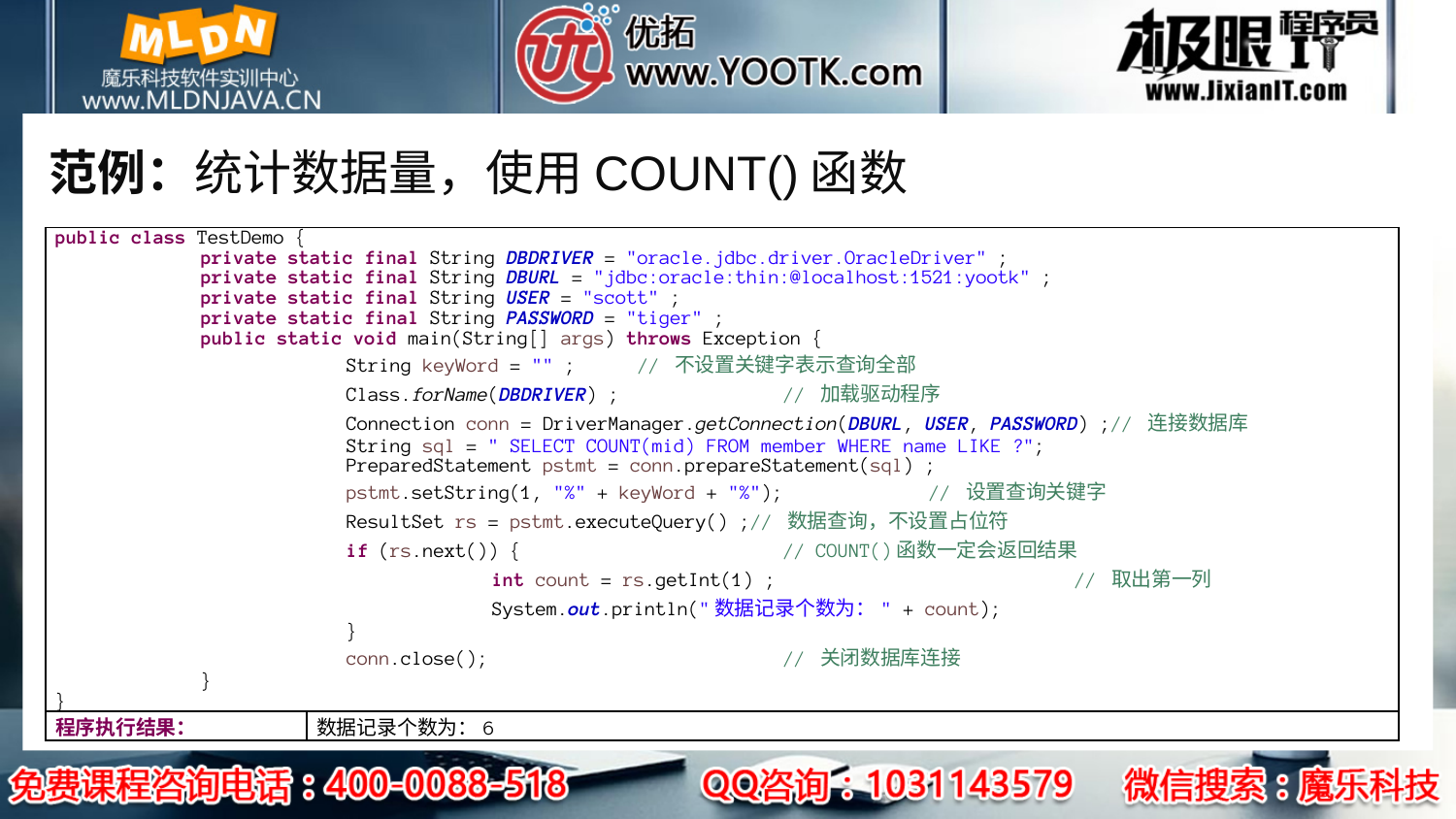

# 范例：统计数据量，使用COUNT()函数
| public class TestDemo { private static final String DBDRIVER = "oracle.jdbc.driver.OracleDriver" ; private static final String DBURL = "jdbc:oracle:thin:@localhost:1521:yootk" ; private static final String USER = "scott" ; private static final String PASSWORD = "tiger" ; public static void main(String[] args) throws Exception { String keyWord = "" ; // 不设置关键字表示查询全部 Class.forName(DBDRIVER) ; // 加载驱动程序 Connection conn = DriverManager.getConnection(DBURL, USER, PASSWORD) ;// 连接数据库 String sql = " SELECT COUNT(mid) FROM member WHERE name LIKE ?"; PreparedStatement pstmt = conn.prepareStatement(sql) ; pstmt.setString(1, "%" + keyWord + "%"); // 设置查询关键字 ResultSet rs = pstmt.executeQuery() ;// 数据查询，不设置占位符 if (rs.next()) { // COUNT()函数一定会返回结果 int count = rs.getInt(1) ; // 取出第一列 System.out.println("数据记录个数为：" + count); } conn.close(); // 关闭数据库连接 } } |  |
| --- | --- |
| 程序执行结果： | 数据记录个数为：6 |